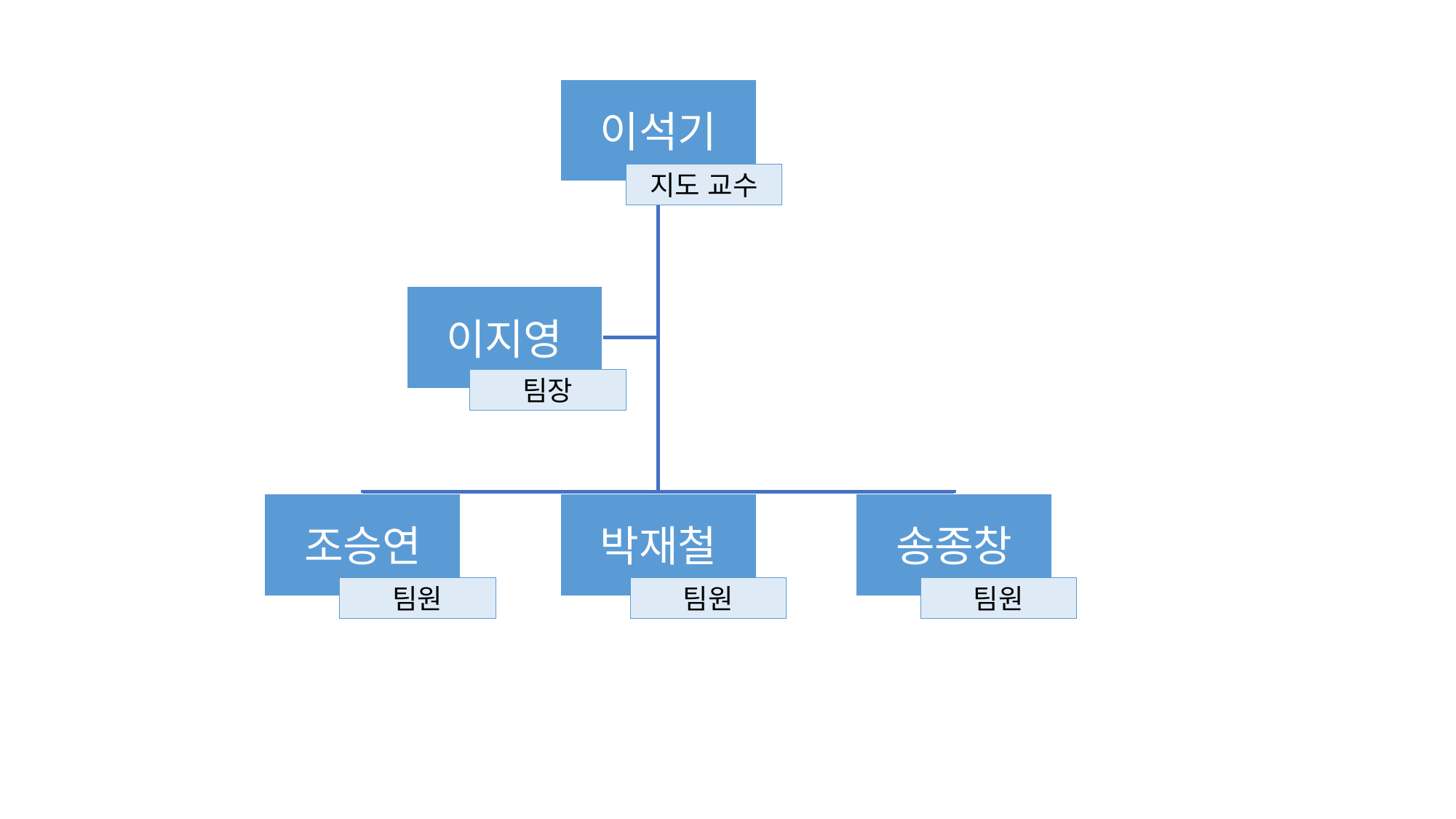

이석기
지도 교수
이지영
팀장
조승연
박재철
송종창
팀원
팀원
팀원